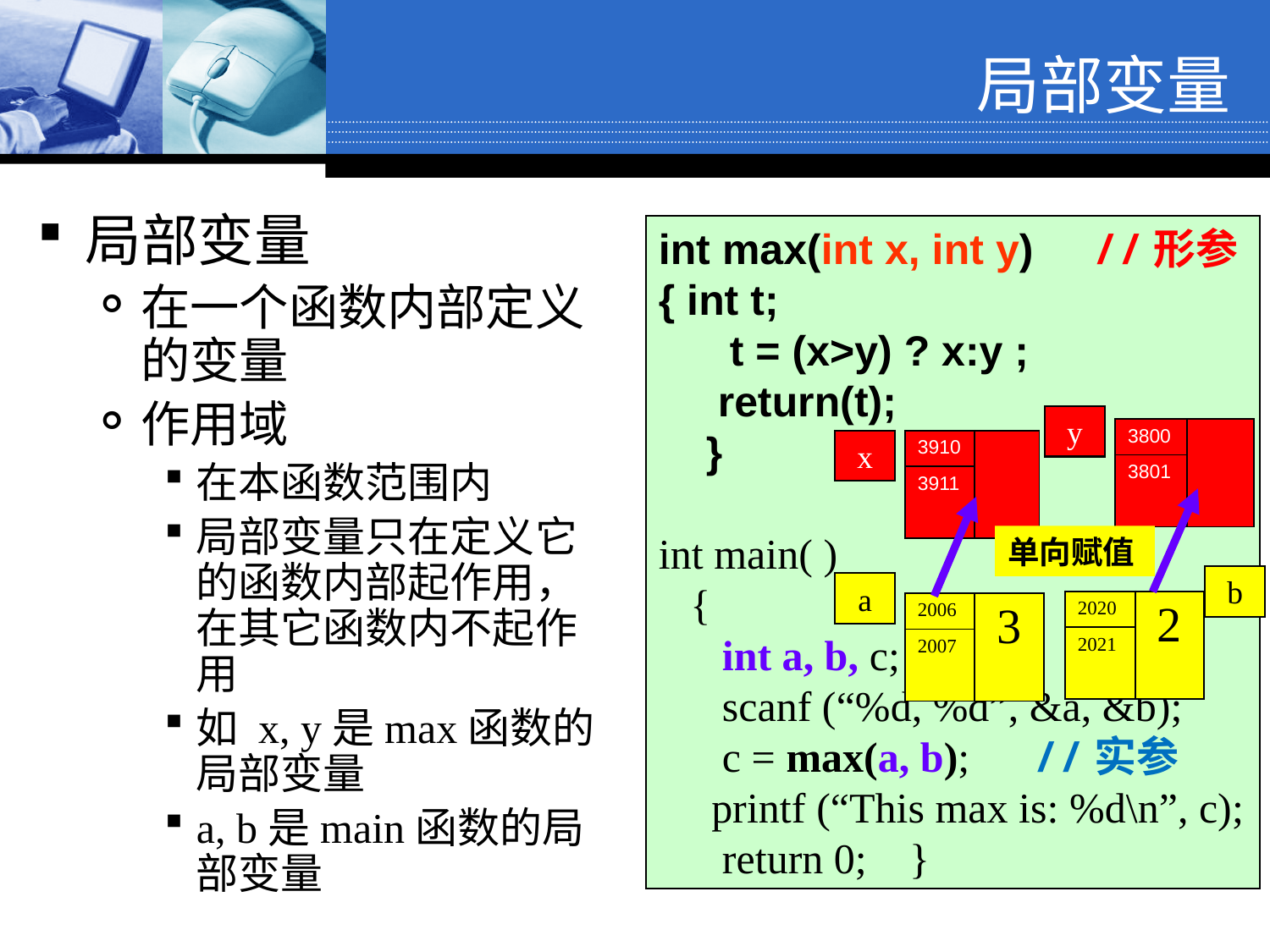

局部变量
局部变量
在一个函数内部定义的变量
作用域
在本函数范围内
局部变量只在定义它的函数内部起作用，在其它函数内不起作用
如 x, y是max函数的局部变量
a, b是main函数的局部变量

int max(int x, int y)     //形参
{ int t;
      t = (x>y) ? x:y ;
     return(t);
    }

int main( )
   {
      int a, b, c;
      scanf (“%d, %d”, &a, &b);
      c = max(a, b);      //实参
     printf (“This max is: %d\n”, c);
      return 0;    }
y
| 3800 |  |
| --- | --- |
| 3801 |  |
| 3910 |  |
| --- | --- |
| 3911 |  |
x

单向赋值
b
a
| 2020 | 2 |
| --- | --- |
| 2021 |  |
| 2006 | 3 |
| --- | --- |
| 2007 |  |